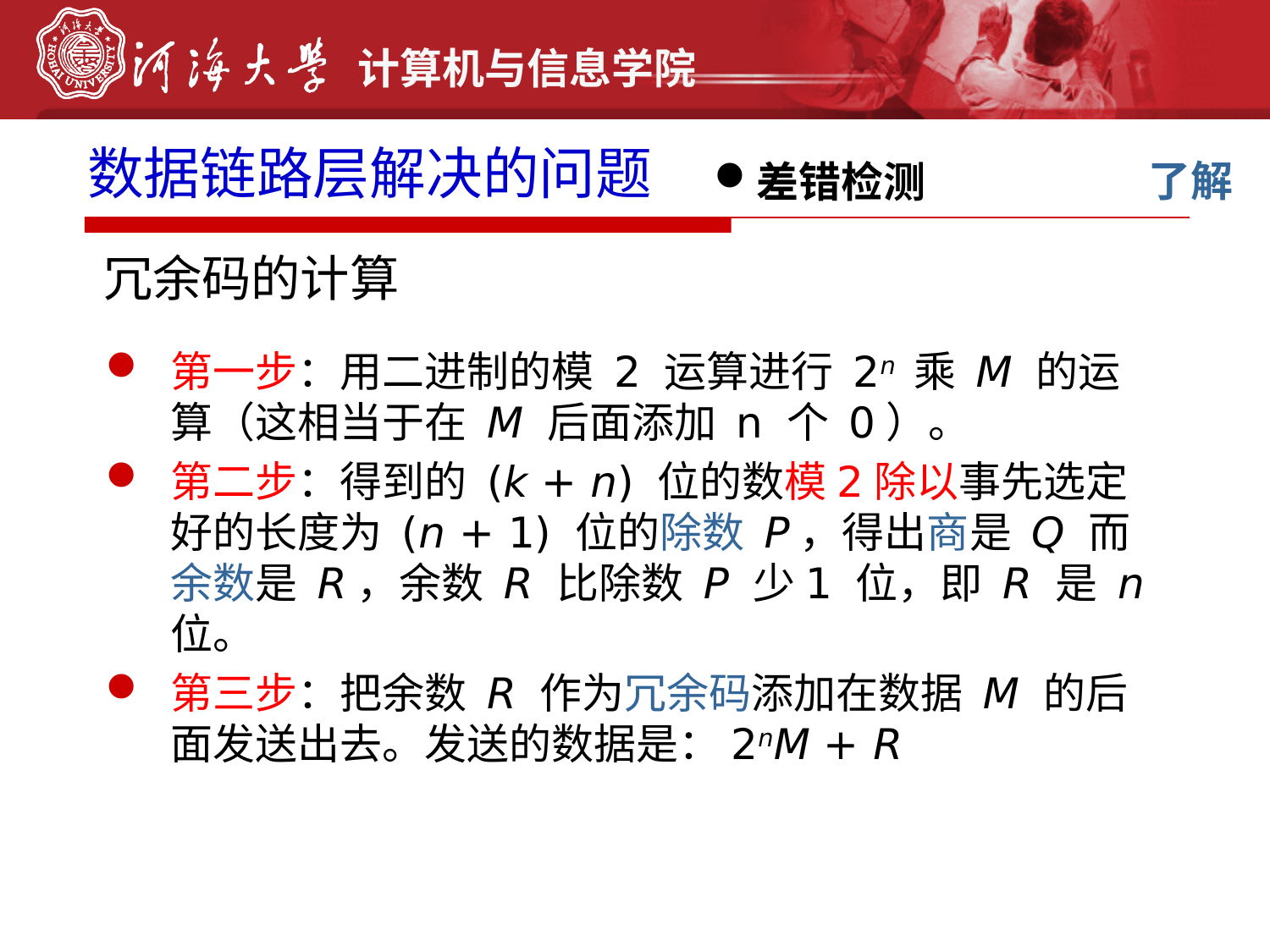

数据链路层解决的问题
差错检测
了解
# 冗余码的计算
第一步：用二进制的模 2 运算进行 2n 乘 M 的运算（这相当于在 M 后面添加 n 个 0）。
第二步：得到的 (k + n) 位的数模2除以事先选定好的长度为 (n + 1) 位的除数 P，得出商是 Q 而余数是 R，余数 R 比除数 P 少1 位，即 R 是 n 位。
第三步：把余数 R 作为冗余码添加在数据 M 的后面发送出去。发送的数据是：2nM + R